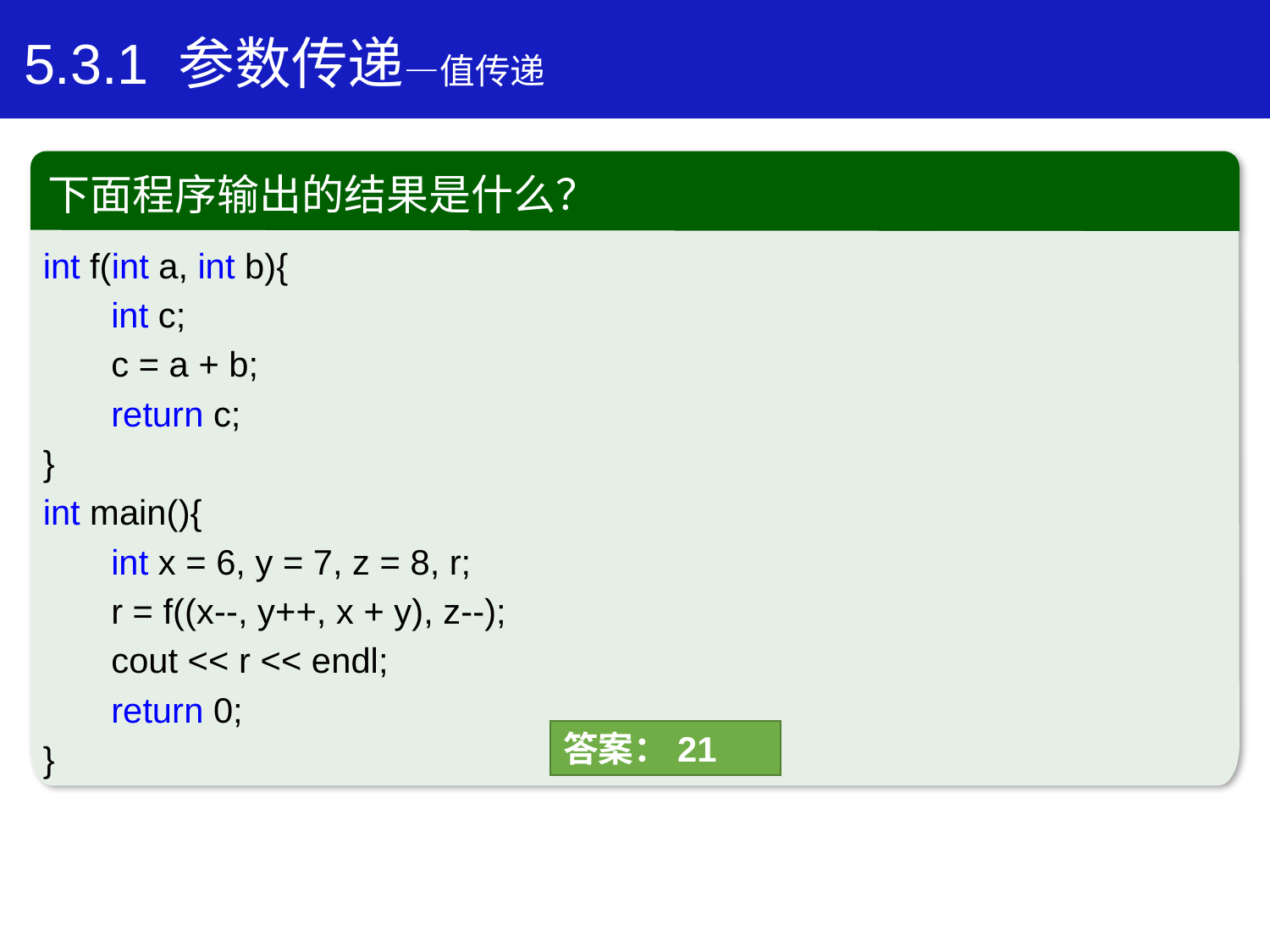

5.3.1 参数传递—值传递
下面程序输出的结果是什么？
int f(int a, int b){
       int c;
       c = a + b;
       return c;
}
int main(){
       int x = 6, y = 7, z = 8, r;
       r = f((x--, y++, x + y), z--);
       cout << r << endl;
       return 0;
}
答案：21
23